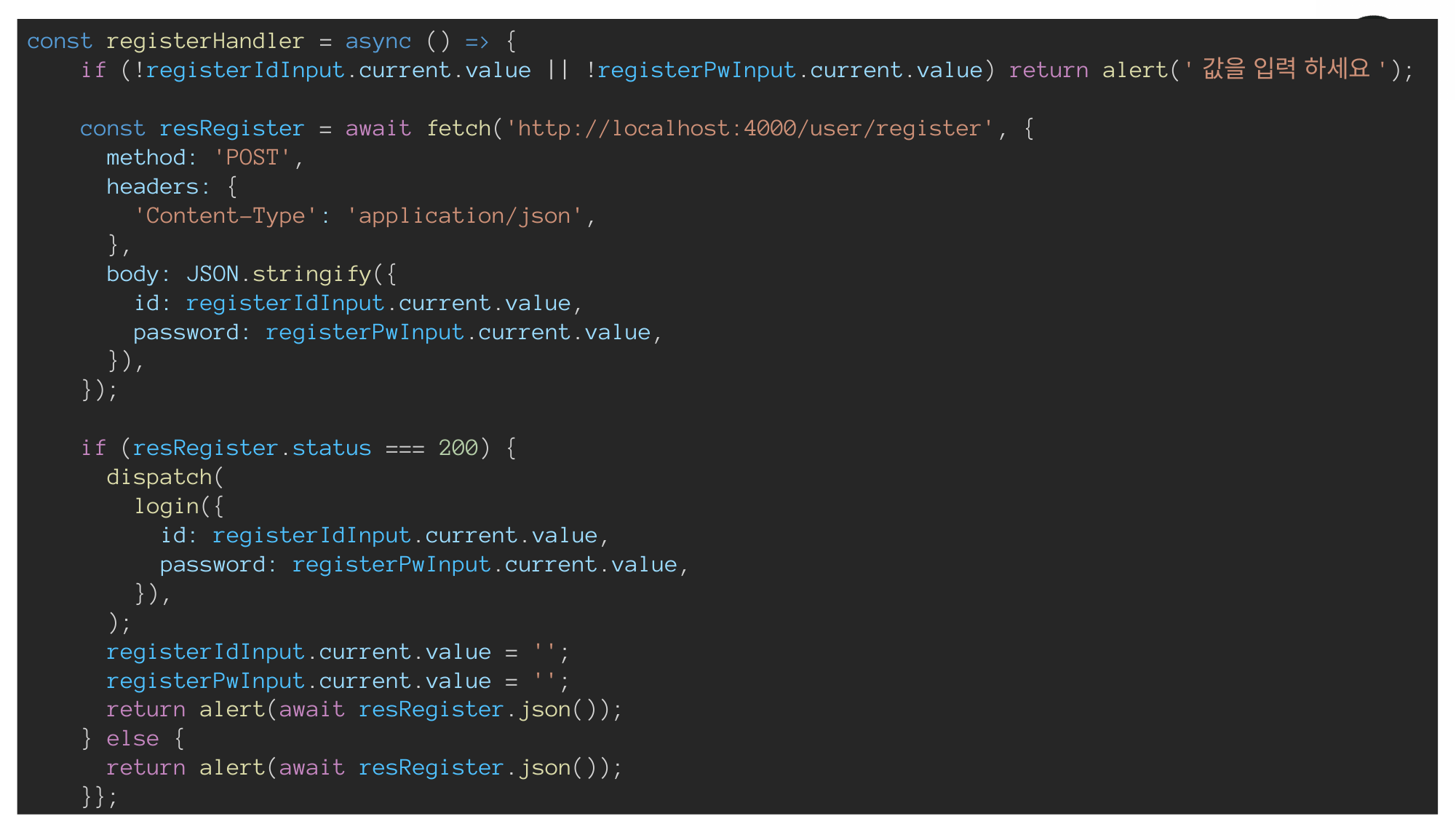

const registerHandler = async () => {
    if (!registerIdInput.current.value || !registerPwInput.current.value) return alert('값을 입력 하세요');
    const resRegister = await fetch('http://localhost:4000/user/register', {
      method: 'POST',
      headers: {
        'Content-Type': 'application/json',
      },
      body: JSON.stringify({
        id: registerIdInput.current.value,
        password: registerPwInput.current.value,
      }),
    });
    if (resRegister.status === 200) {
      dispatch(
        login({
          id: registerIdInput.current.value,
          password: registerPwInput.current.value,
        }),
      );
      registerIdInput.current.value = '';
      registerPwInput.current.value = '';
      return alert(await resRegister.json());
    } else {
      return alert(await resRegister.json());
    }};